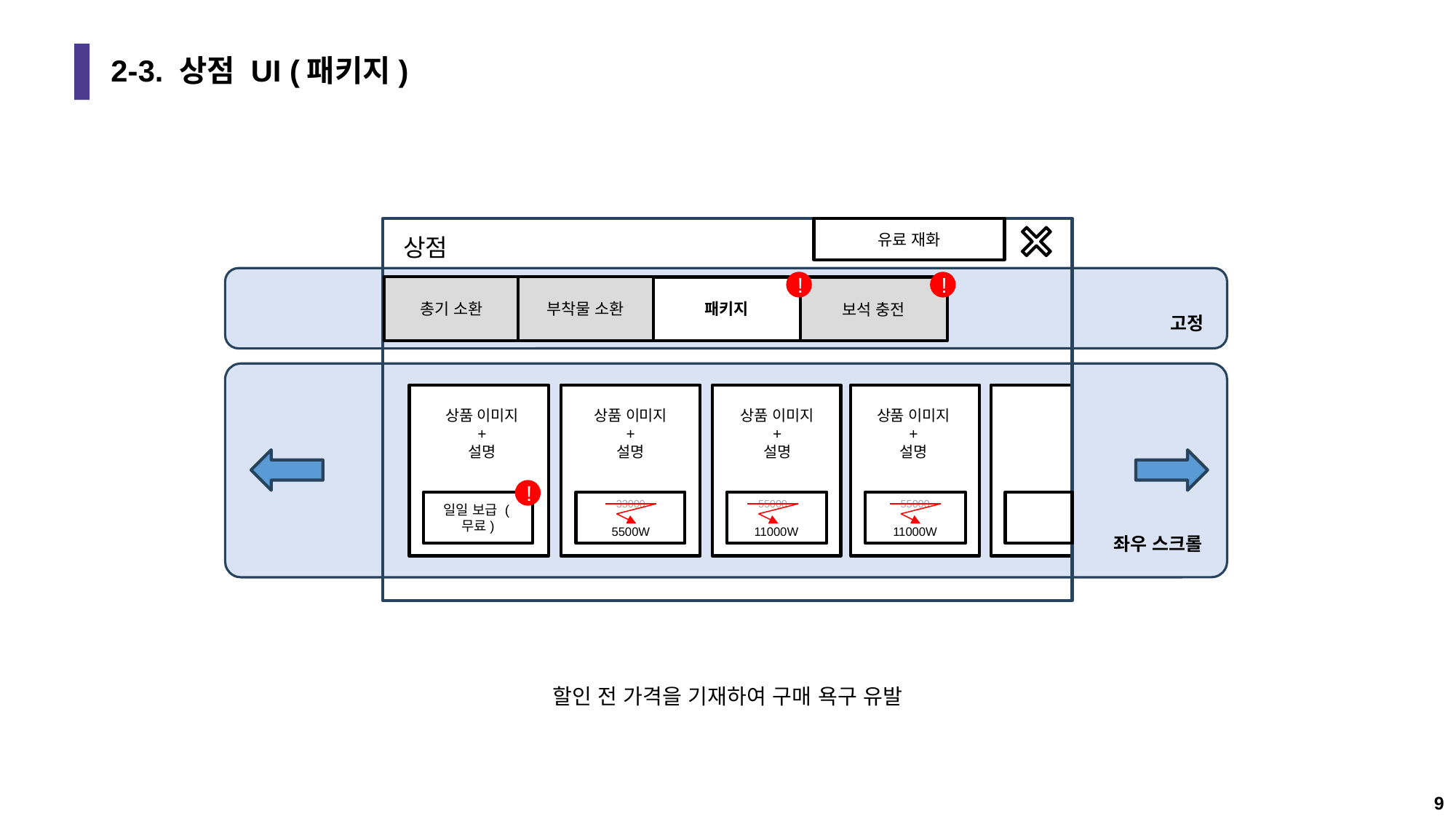

# 2-3. 상점 UI (패키지)

유료 재화

총기 소환
부착물 소환
패키지
보석 충전
상점

!
!
고정
ㅈ

상품 이미지
+
설명
상품 이미지
+
설명
상품 이미지
+
설명
상품 이미지
+
설명

!
일일 보급 (무료)

33000
5500W
55000
11000W
55000
11000W
좌우 스크롤
할인 전 가격을 기재하여 구매 욕구 유발